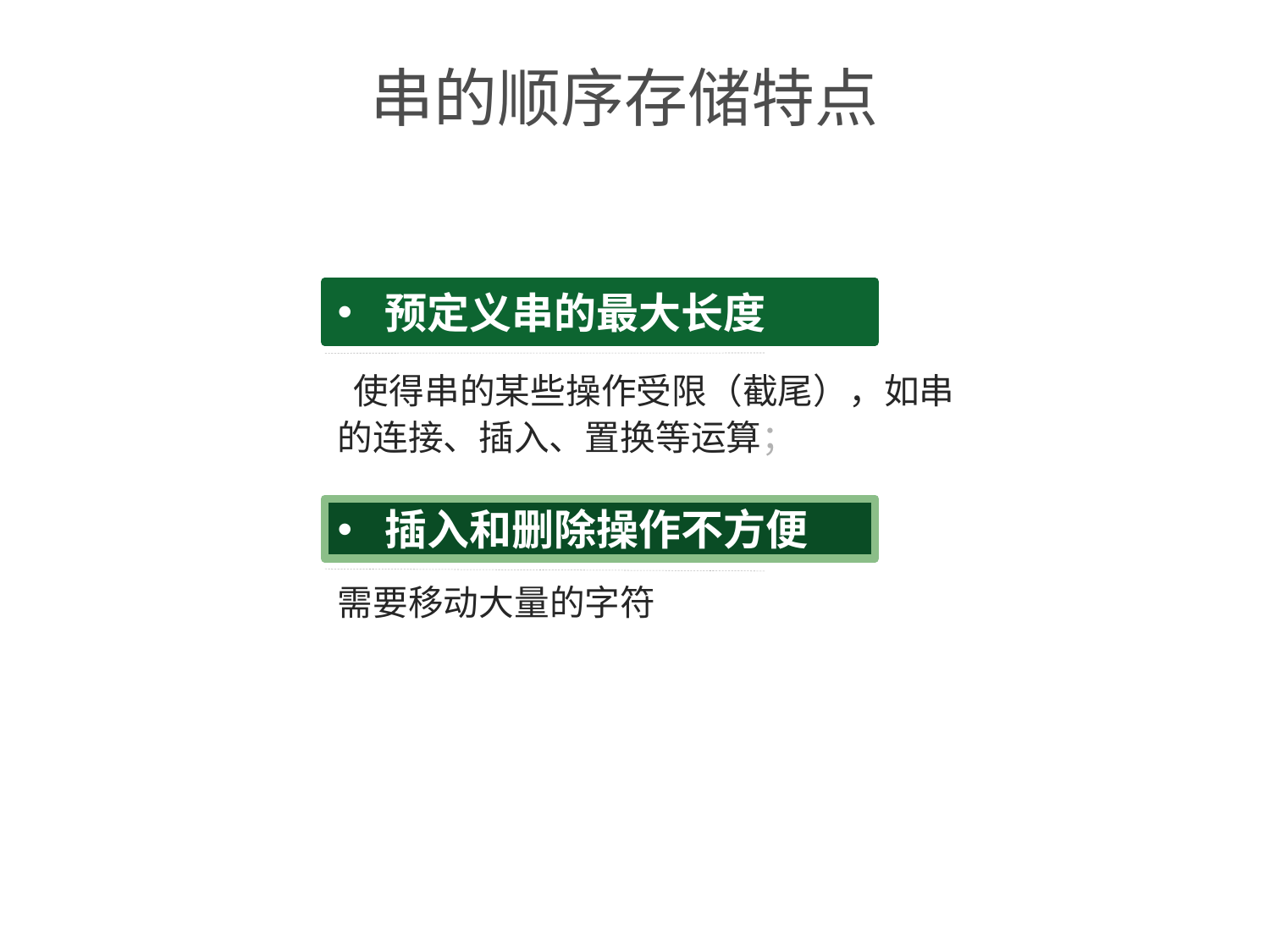

# 串的顺序存储特点
预定义串的最大长度
 使得串的某些操作受限（截尾），如串的连接、插入、置换等运算；
插入和删除操作不方便
需要移动大量的字符
70